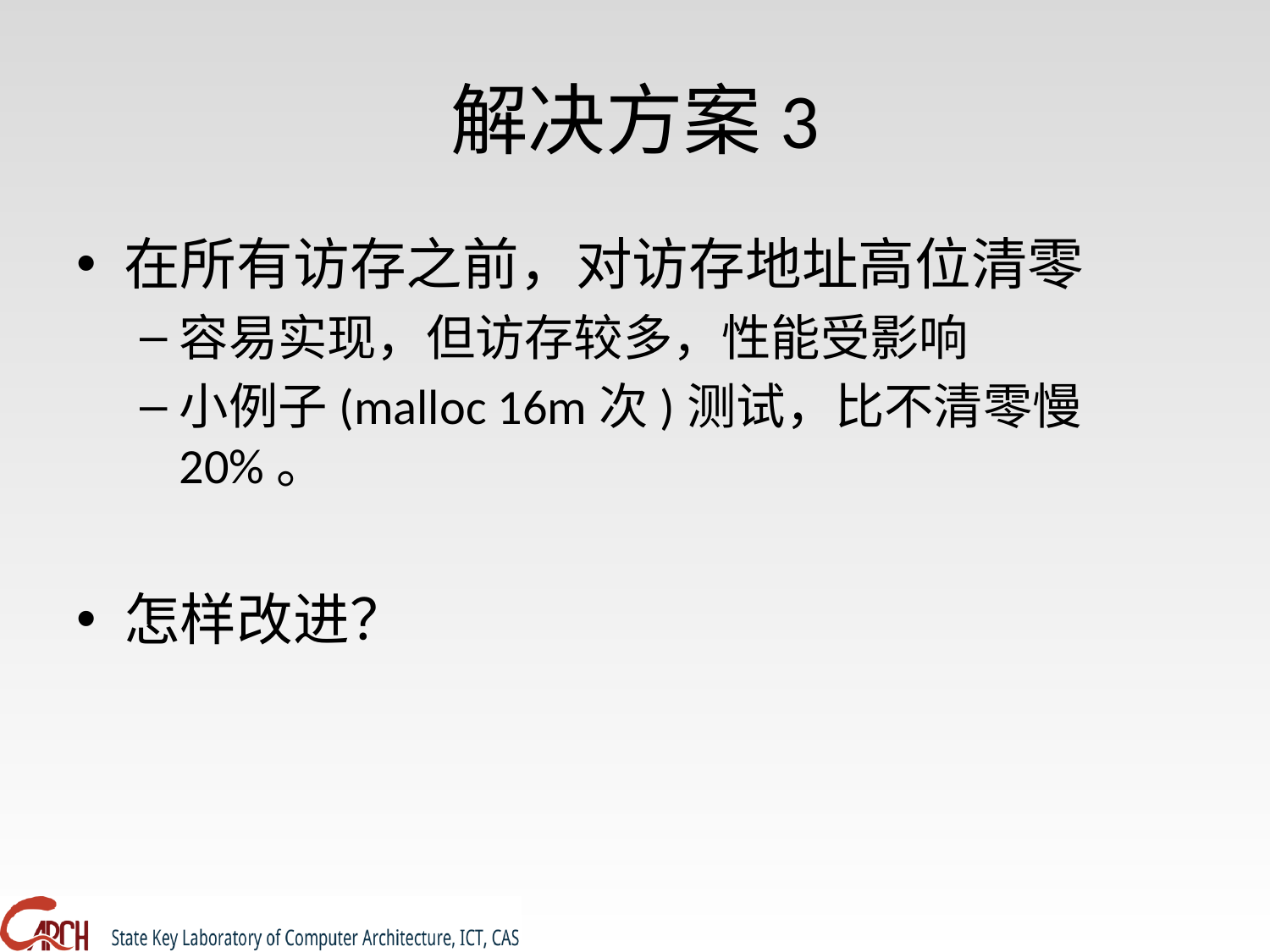

# 解决方案3
在所有访存之前，对访存地址高位清零
容易实现，但访存较多，性能受影响
小例子(malloc 16m次)测试，比不清零慢20%。

怎样改进？